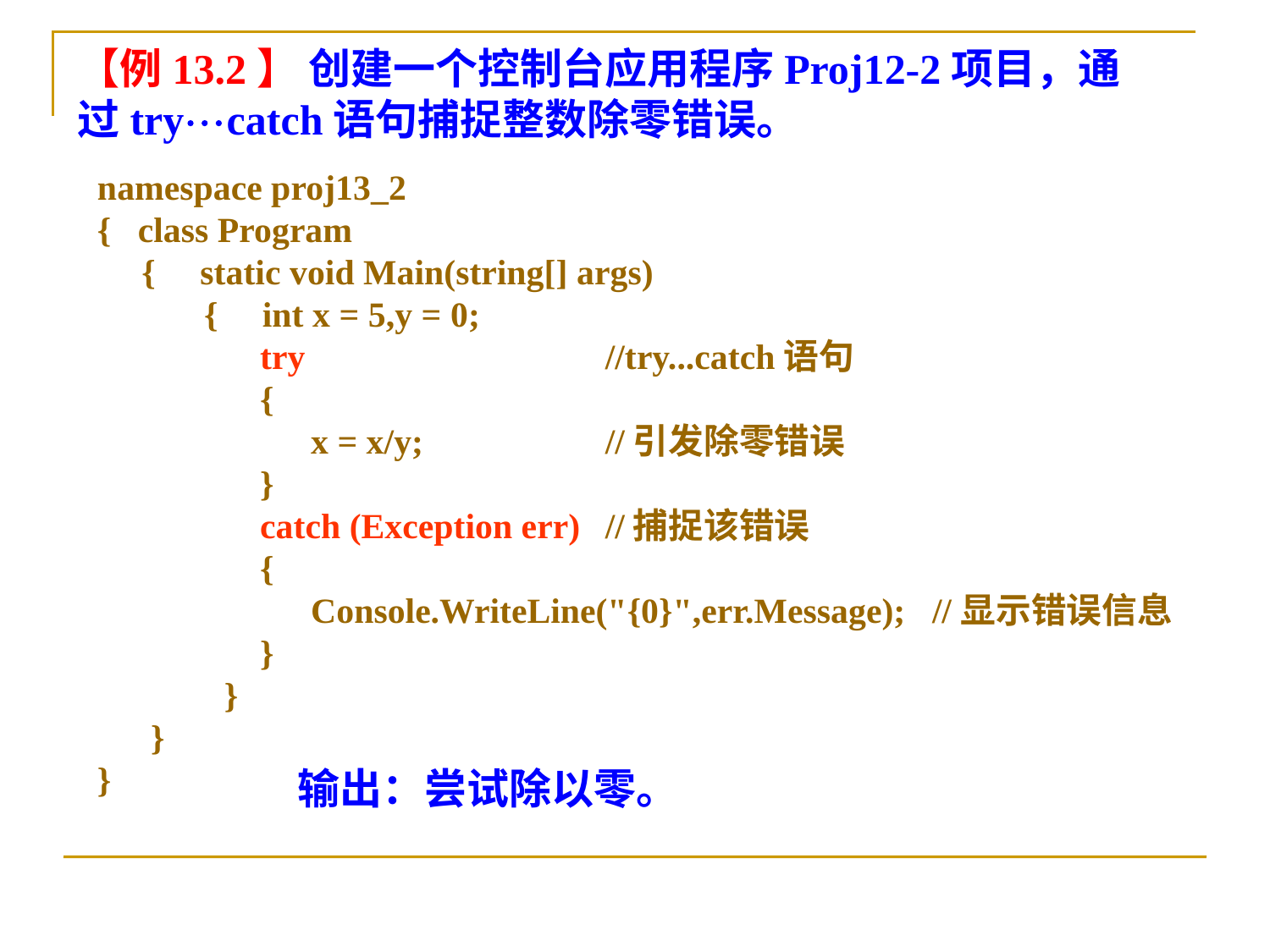

【例13.2】 创建一个控制台应用程序Proj12-2项目，通过try…catch语句捕捉整数除零错误。
namespace proj13_2
{   class Program
     {     static void Main(string[] args)
            {     int x = 5,y = 0;
            	    try   		        	//try...catch语句
            	    {
                        x = x/y;            	//引发除零错误
            	    }
            	    catch (Exception err) 	//捕捉该错误
            	    {
                        Console.WriteLine("{0}",err.Message);   //显示错误信息
            	    }
        	}
      }
}
输出：尝试除以零。